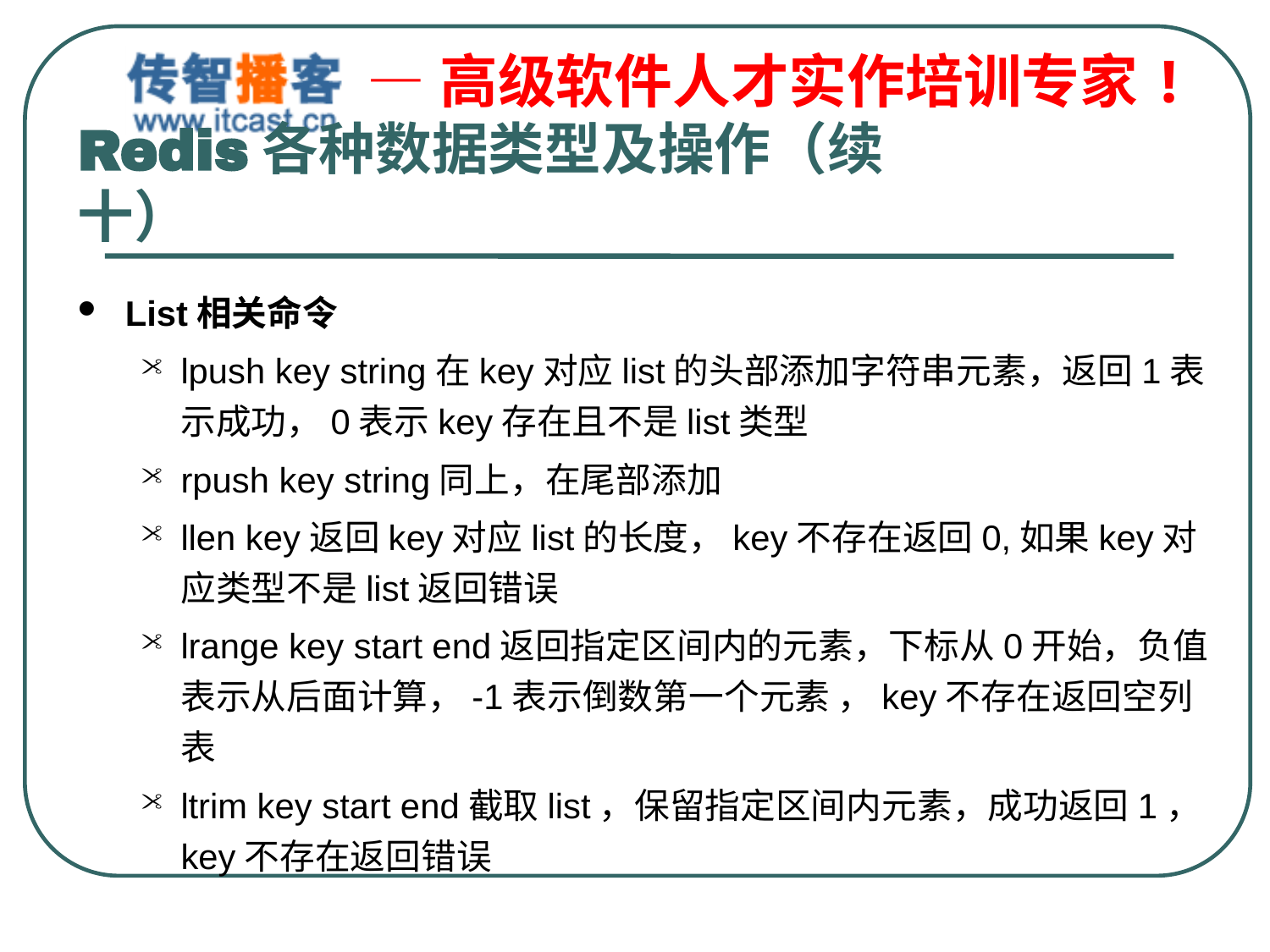

# Redis各种数据类型及操作（续十）
List相关命令
lpush key string在key对应list的头部添加字符串元素，返回1表示成功，0表示key存在且不是list类型
rpush key string同上，在尾部添加
llen key返回key对应list的长度，key不存在返回0,如果key对应类型不是list返回错误
lrange key start end返回指定区间内的元素，下标从0开始，负值表示从后面计算，-1表示倒数第一个元素 ，key不存在返回空列表
ltrim key start end截取list，保留指定区间内元素，成功返回1，key不存在返回错误